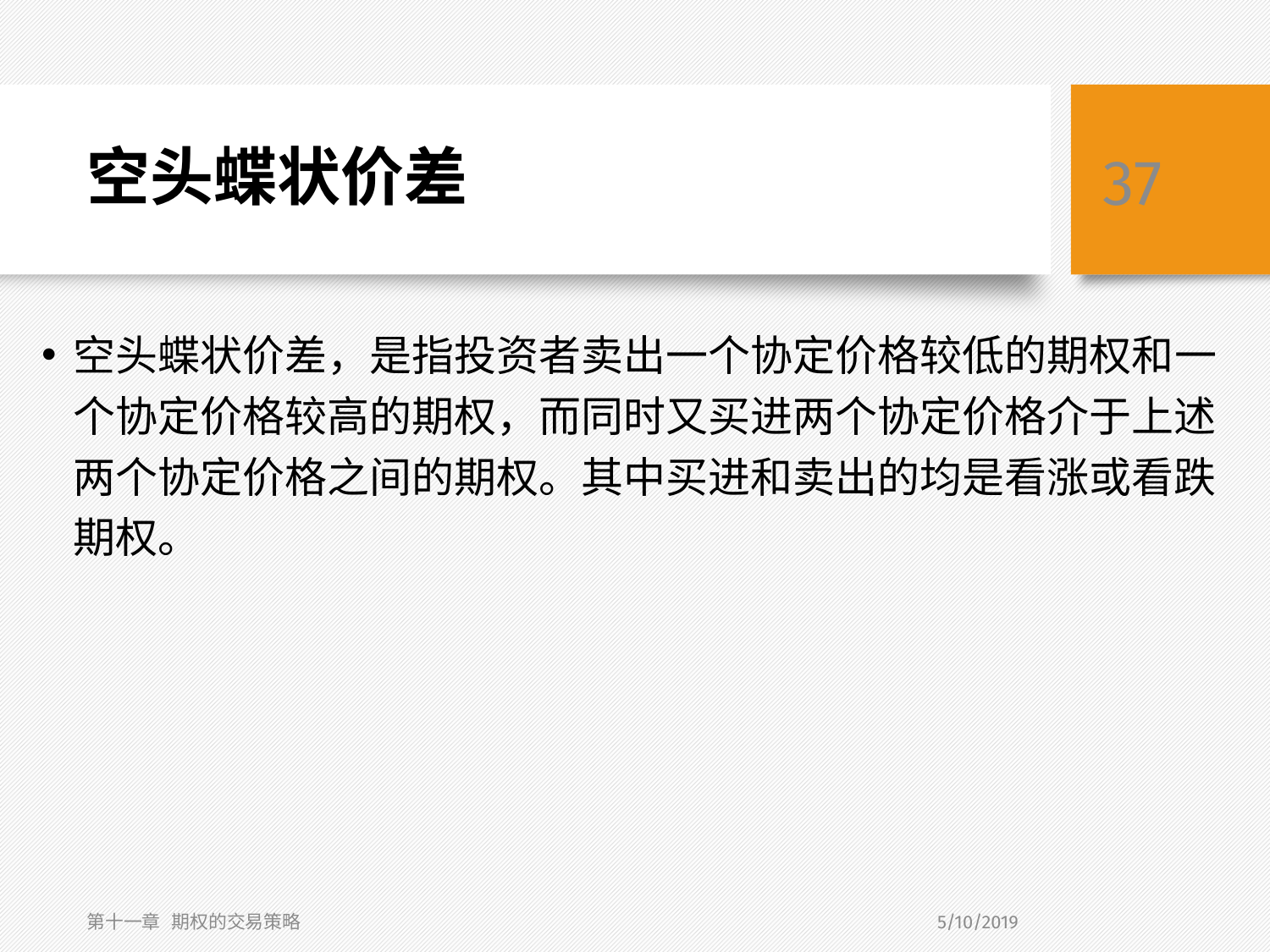

# 空头蝶状价差
37
空头蝶状价差，是指投资者卖出一个协定价格较低的期权和一个协定价格较高的期权，而同时又买进两个协定价格介于上述两个协定价格之间的期权。其中买进和卖出的均是看涨或看跌期权。

5/10/2019
第十一章  期权的交易策略